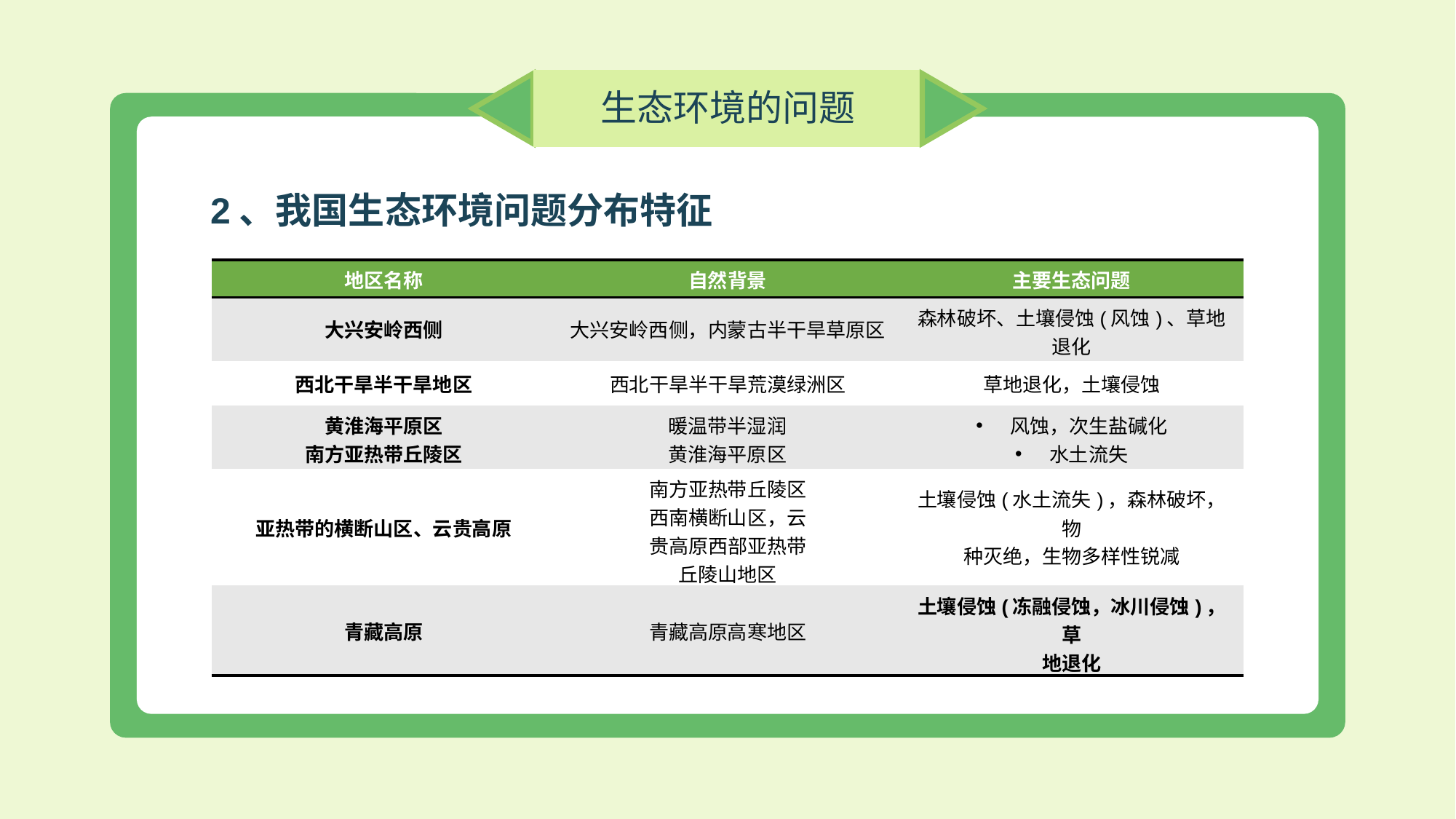

生态环境的问题
2、我国生态环境问题分布特征
| 地区名称 | 自然背景 | 主要生态问题 |
| --- | --- | --- |
| 大兴安岭西侧 | 大兴安岭西侧，内蒙古半干旱草原区 | 森林破坏、土壤侵蚀(风蚀)、草地退化 |
| 西北干旱半干旱地区 | 西北干旱半干旱荒漠绿洲区 | 草地退化，土壤侵蚀 |
| 黄淮海平原区 南方亚热带丘陵区 | 暖温带半湿润 黄淮海平原区 | 风蚀，次生盐碱化 水土流失 |
| 亚热带的横断山区、云贵高原 | 南方亚热带丘陵区 西南横断山区，云 贵高原西部亚热带 丘陵山地区 | 土壤侵蚀(水土流失)，森林破坏，物 种灭绝，生物多样性锐减 |
| 青藏高原 | 青藏高原高寒地区 | 土壤侵蚀(冻融侵蚀，冰川侵蚀)，草 地退化 |